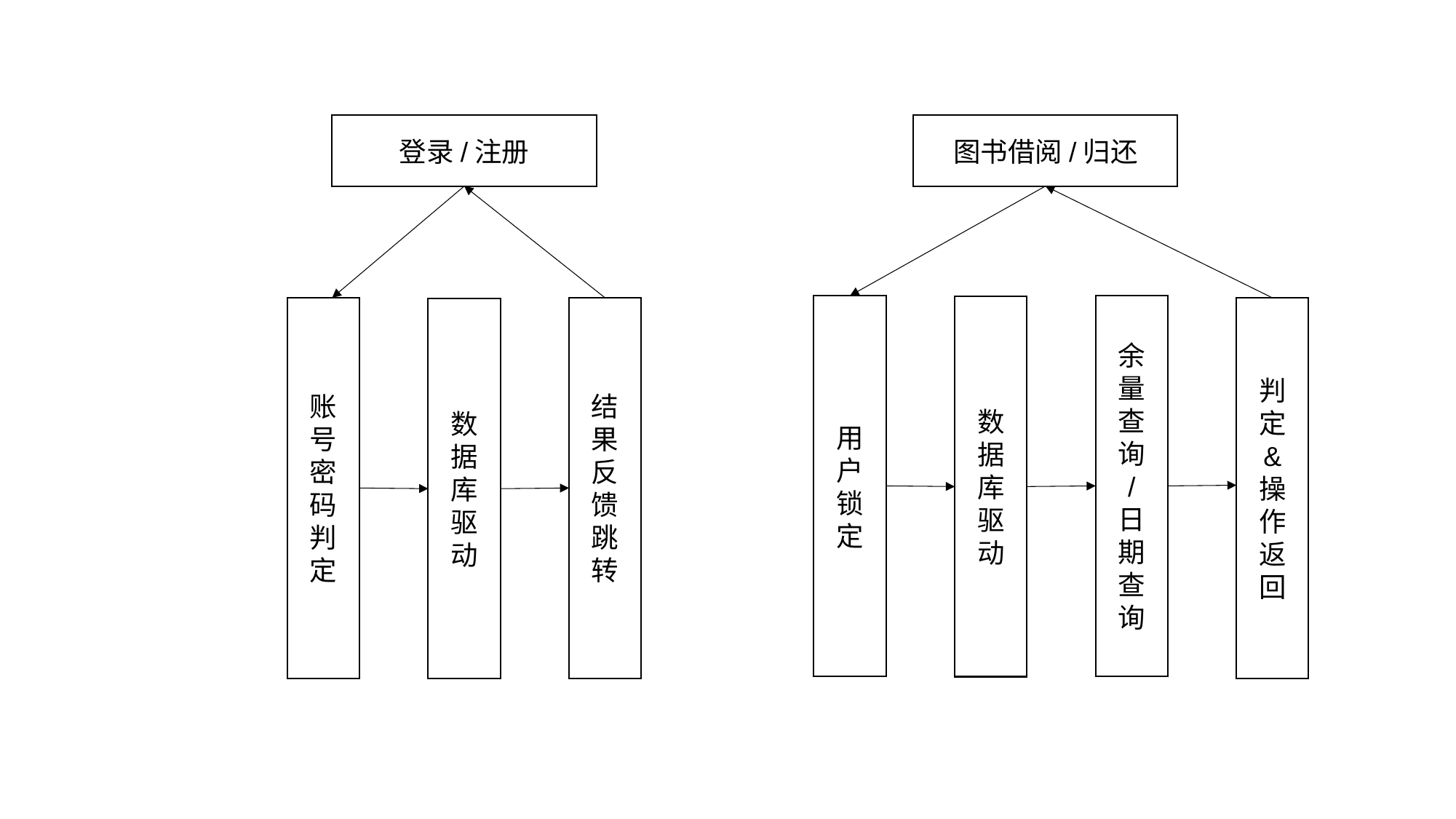

登录/注册
图书借阅/归还
用户锁定
余量查询
/
日期查询
数据库驱动
账号密码判定
判定
&
操作返回
结果反馈
跳转
数据库驱动